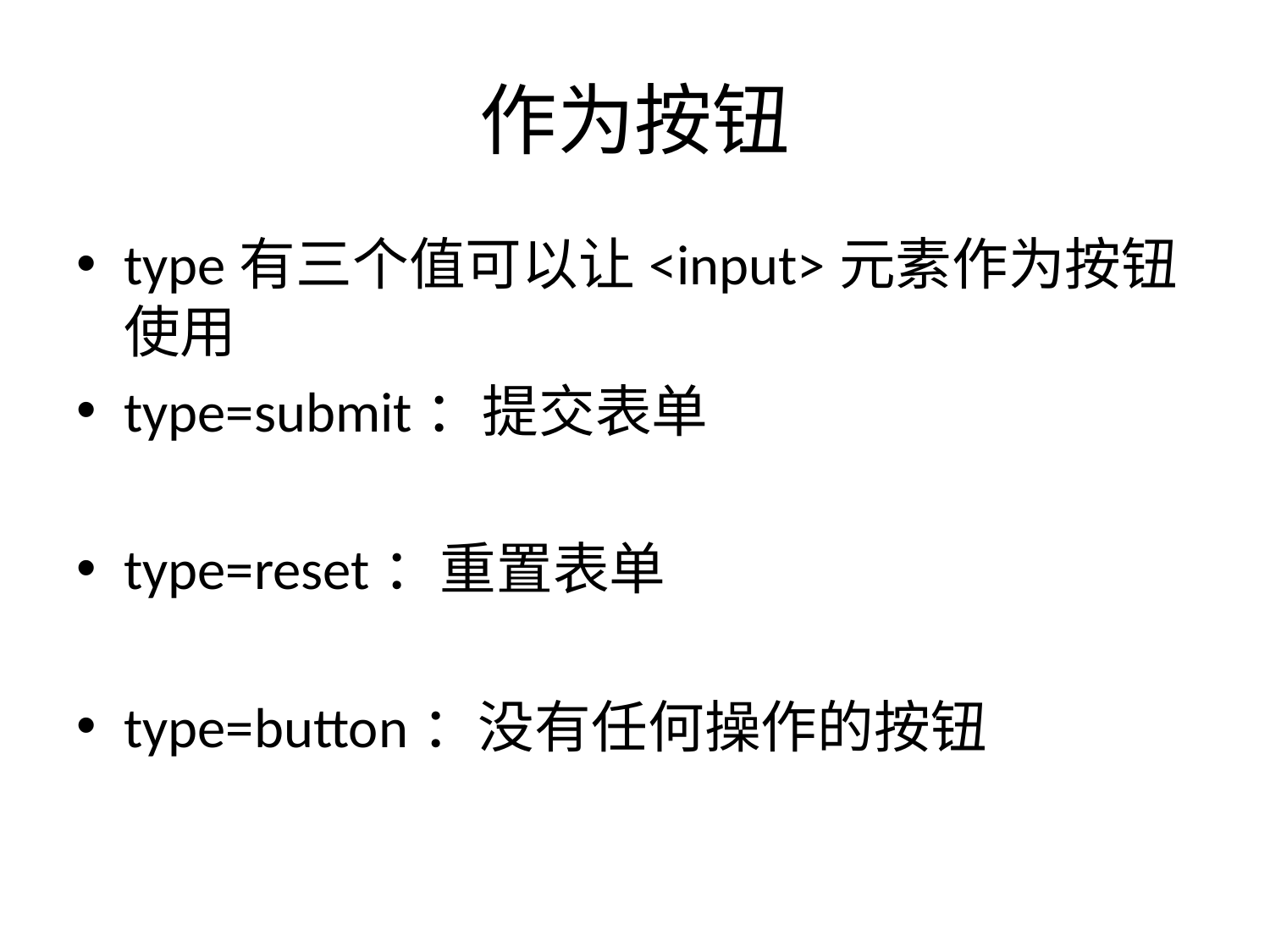

# 作为按钮
type有三个值可以让<input>元素作为按钮使用
type=submit：提交表单

type=reset：重置表单

type=button：没有任何操作的按钮